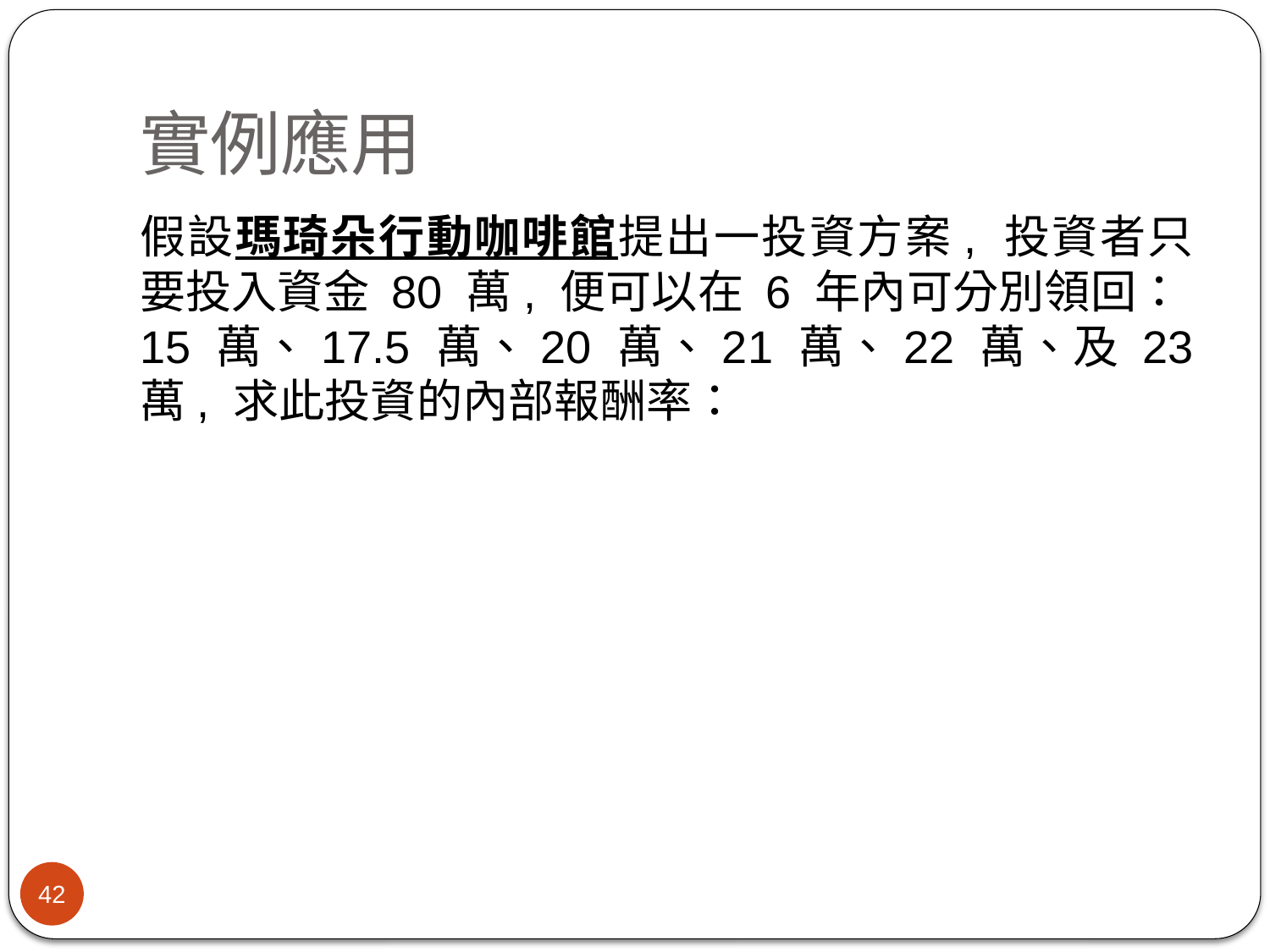

# 實例應用
假設瑪琦朵行動咖啡館提出一投資方案, 投資者只要投入資金 80 萬, 便可以在 6 年內可分別領回：15 萬、17.5 萬、20 萬、21 萬、22 萬、及 23 萬, 求此投資的內部報酬率：
42